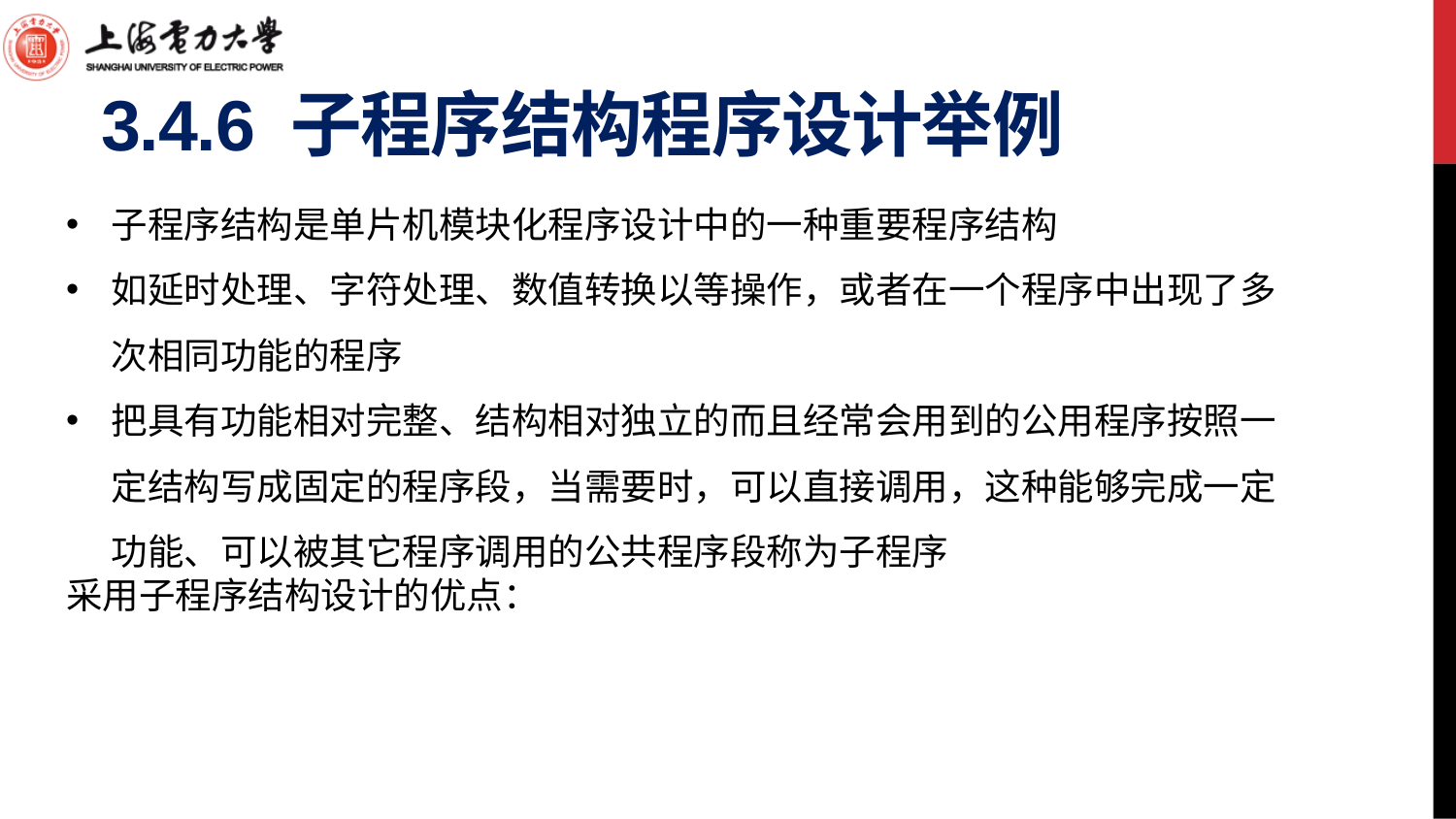

# 3.4.6 子程序结构程序设计举例
子程序结构是单片机模块化程序设计中的一种重要程序结构
如延时处理、字符处理、数值转换以等操作，或者在一个程序中出现了多次相同功能的程序
把具有功能相对完整、结构相对独立的而且经常会用到的公用程序按照一定结构写成固定的程序段，当需要时，可以直接调用，这种能够完成一定功能、可以被其它程序调用的公共程序段称为子程序
采用子程序结构设计的优点：